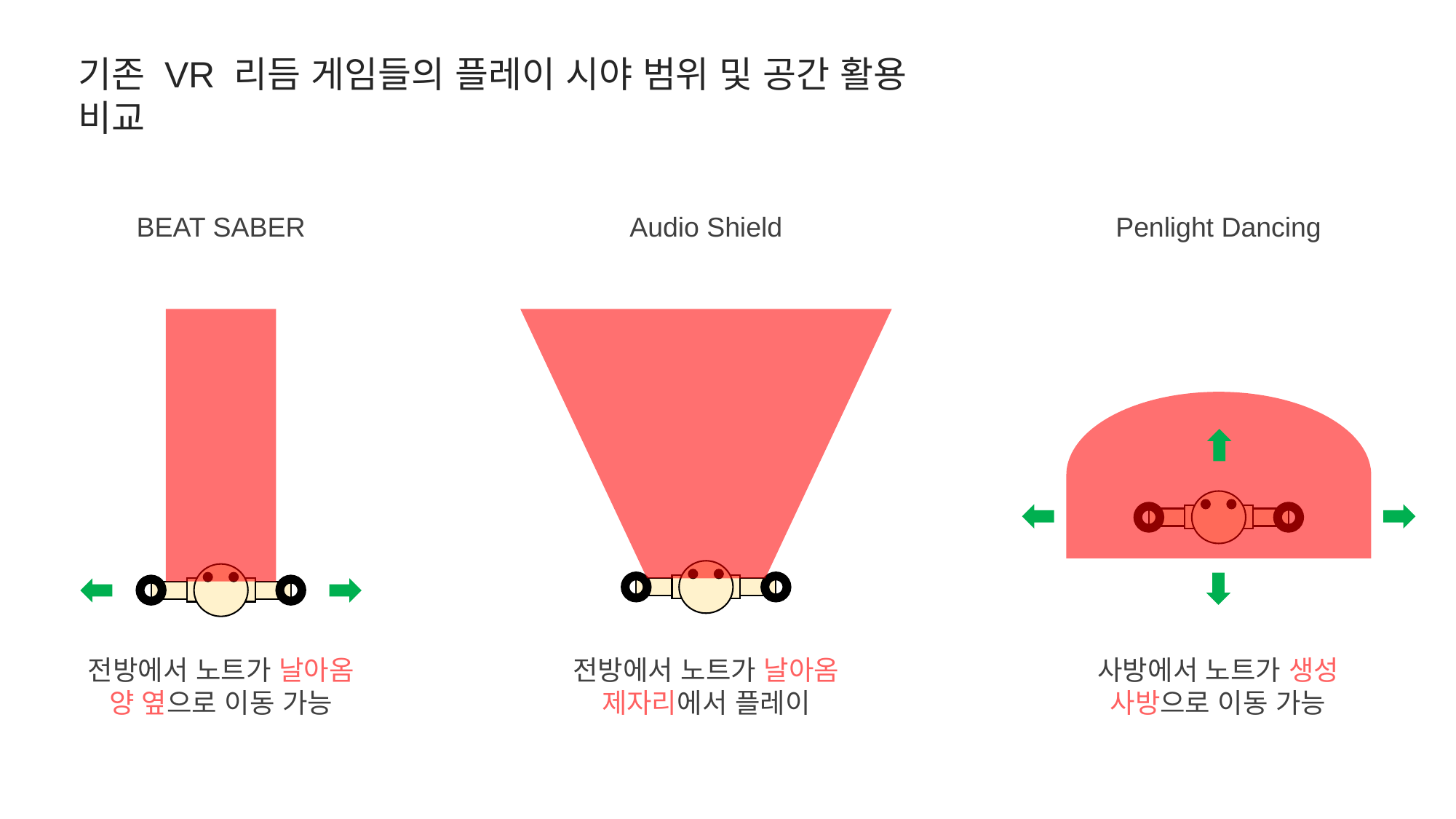

기존 VR 리듬 게임들의 플레이 시야 범위 및 공간 활용 비교
BEAT SABER
Audio Shield
Penlight Dancing

전방에서 노트가 날아옴
양 옆으로 이동 가능
전방에서 노트가 날아옴
제자리에서 플레이
사방에서 노트가 생성
사방으로 이동 가능